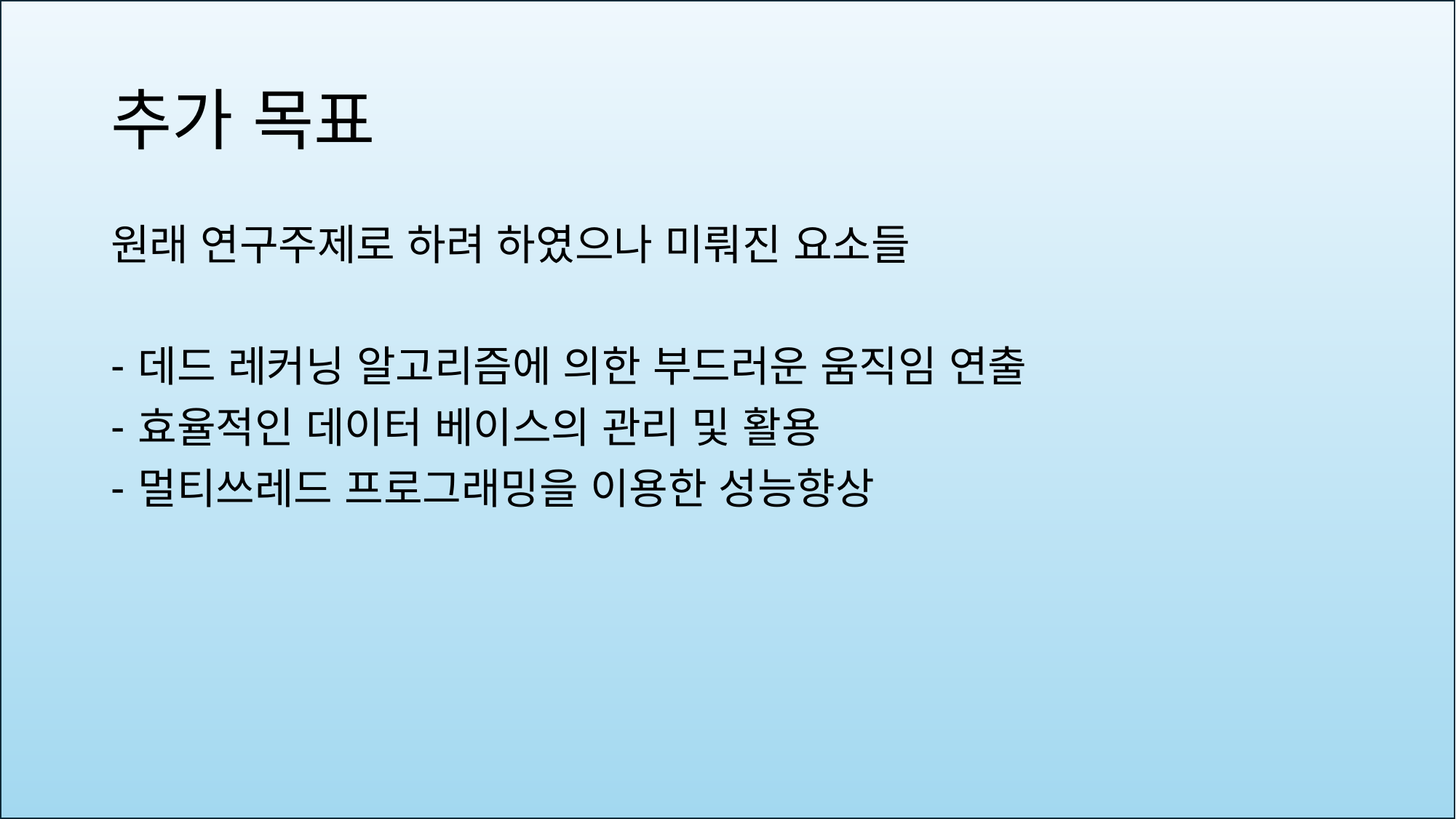

# 추가 목표

원래 연구주제로 하려 하였으나 미뤄진 요소들

데드 레커닝 알고리즘에 의한 부드러운 움직임 연출
효율적인 데이터 베이스의 관리 및 활용
멀티쓰레드 프로그래밍을 이용한 성능향상